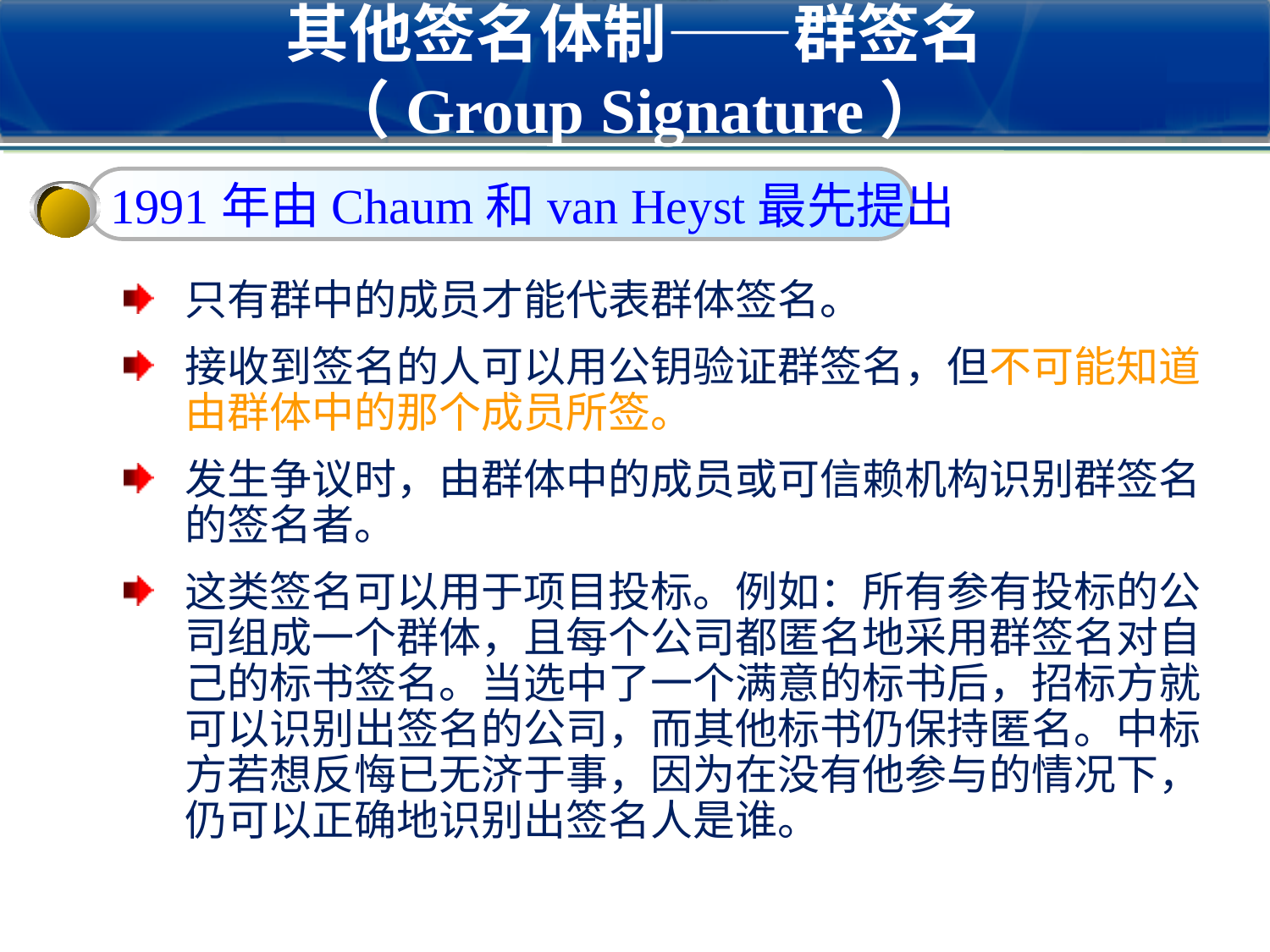

# 其他签名体制——群签名 （Group Signature）
1991年由Chaum和van Heyst最先提出

只有群中的成员才能代表群体签名。
接收到签名的人可以用公钥验证群签名，但不可能知道由群体中的那个成员所签。
发生争议时，由群体中的成员或可信赖机构识别群签名的签名者。
这类签名可以用于项目投标。例如：所有参有投标的公司组成一个群体，且每个公司都匿名地采用群签名对自己的标书签名。当选中了一个满意的标书后，招标方就可以识别出签名的公司，而其他标书仍保持匿名。中标方若想反悔已无济于事，因为在没有他参与的情况下，仍可以正确地识别出签名人是谁。